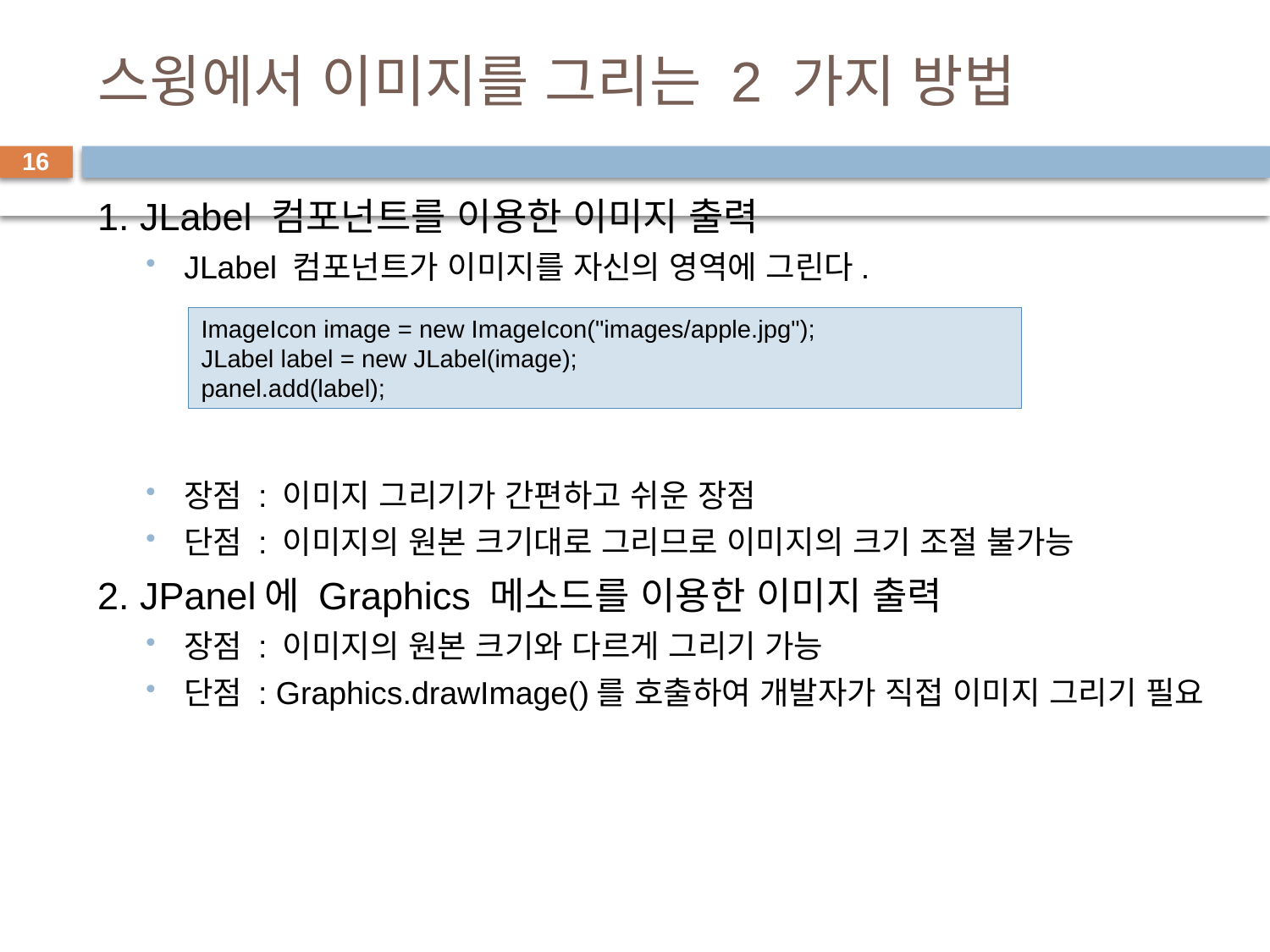

# 스윙에서 이미지를 그리는 2 가지 방법
16
1. JLabel 컴포넌트를 이용한 이미지 출력
JLabel 컴포넌트가 이미지를 자신의 영역에 그린다.

장점 : 이미지 그리기가 간편하고 쉬운 장점
단점 : 이미지의 원본 크기대로 그리므로 이미지의 크기 조절 불가능
2. JPanel에 Graphics 메소드를 이용한 이미지 출력
장점 : 이미지의 원본 크기와 다르게 그리기 가능
단점 : Graphics.drawImage()를 호출하여 개발자가 직접 이미지 그리기 필요
ImageIcon image = new ImageIcon("images/apple.jpg");
JLabel label = new JLabel(image);
panel.add(label);